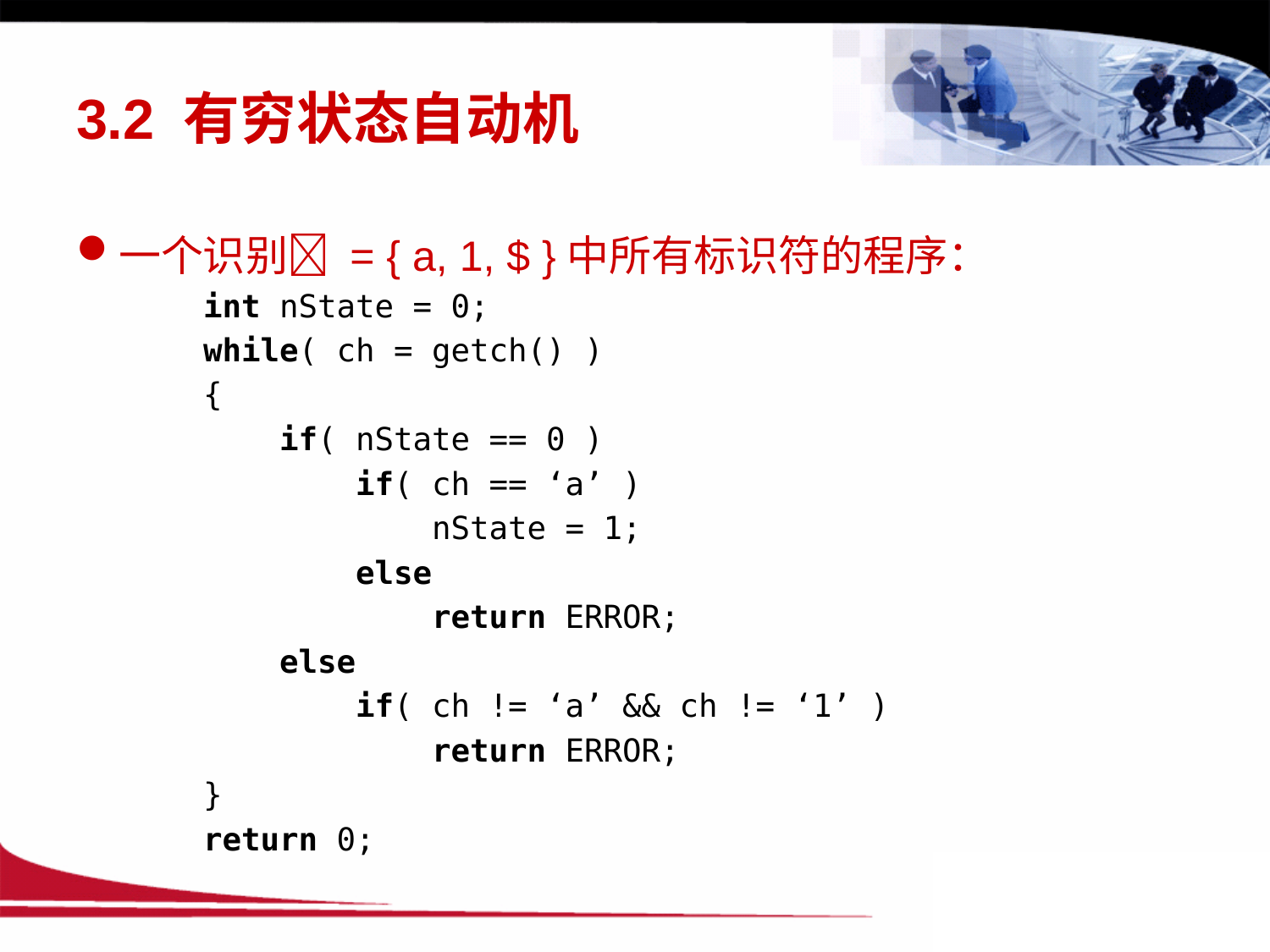

# 3.2 有穷状态自动机
一个识别Σ = { a, 1, $ }中所有标识符的程序：
int nState = 0;
while( ch = getch() )
{
    if( nState == 0 )
        if( ch == ‘a’ )
            nState = 1;
        else
            return ERROR;
    else
        if( ch != ‘a’ && ch != ‘1’ )
            return ERROR;
}
return 0;